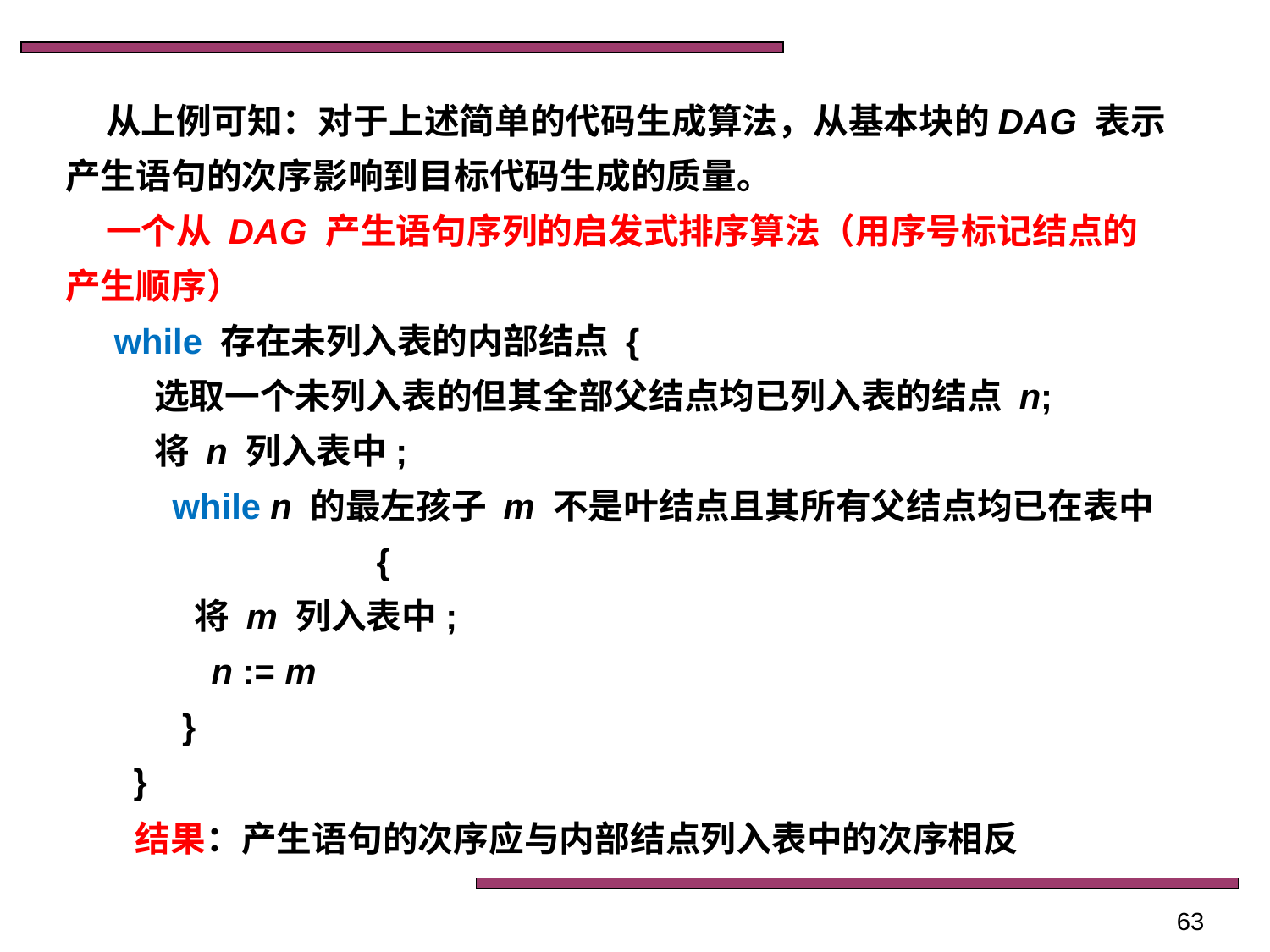

从上例可知：对于上述简单的代码生成算法，从基本块的DAG 表示产生语句的次序影响到目标代码生成的质量。
    一个从 DAG 产生语句序列的启发式排序算法（用序号标记结点的产生顺序）
     while 存在未列入表的内部结点 {
          选取一个未列入表的但其全部父结点均已列入表的结点 n;
          将 n 列入表中;
           while n 的最左孩子 m 不是叶结点且其所有父结点均已在表中 {
               将 m 列入表中;
               n := m
            }
       }

结果：产生语句的次序应与内部结点列入表中的次序相反
63